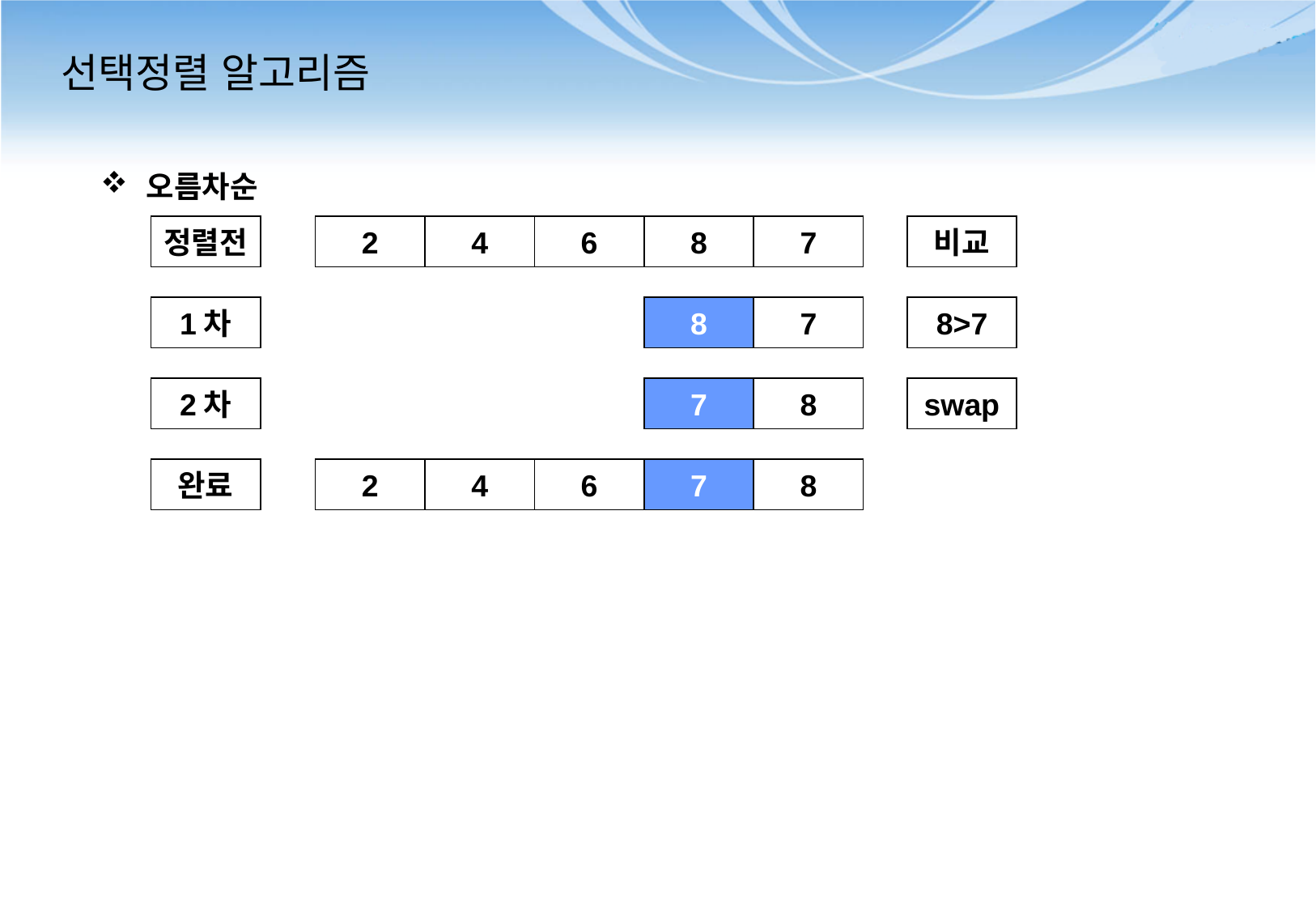

# 선택정렬 알고리즘
오름차순
정렬전
2
4
6
8
7
비교
1차
8
7
8>7
2차
7
8
swap
완료
2
4
6
7
8